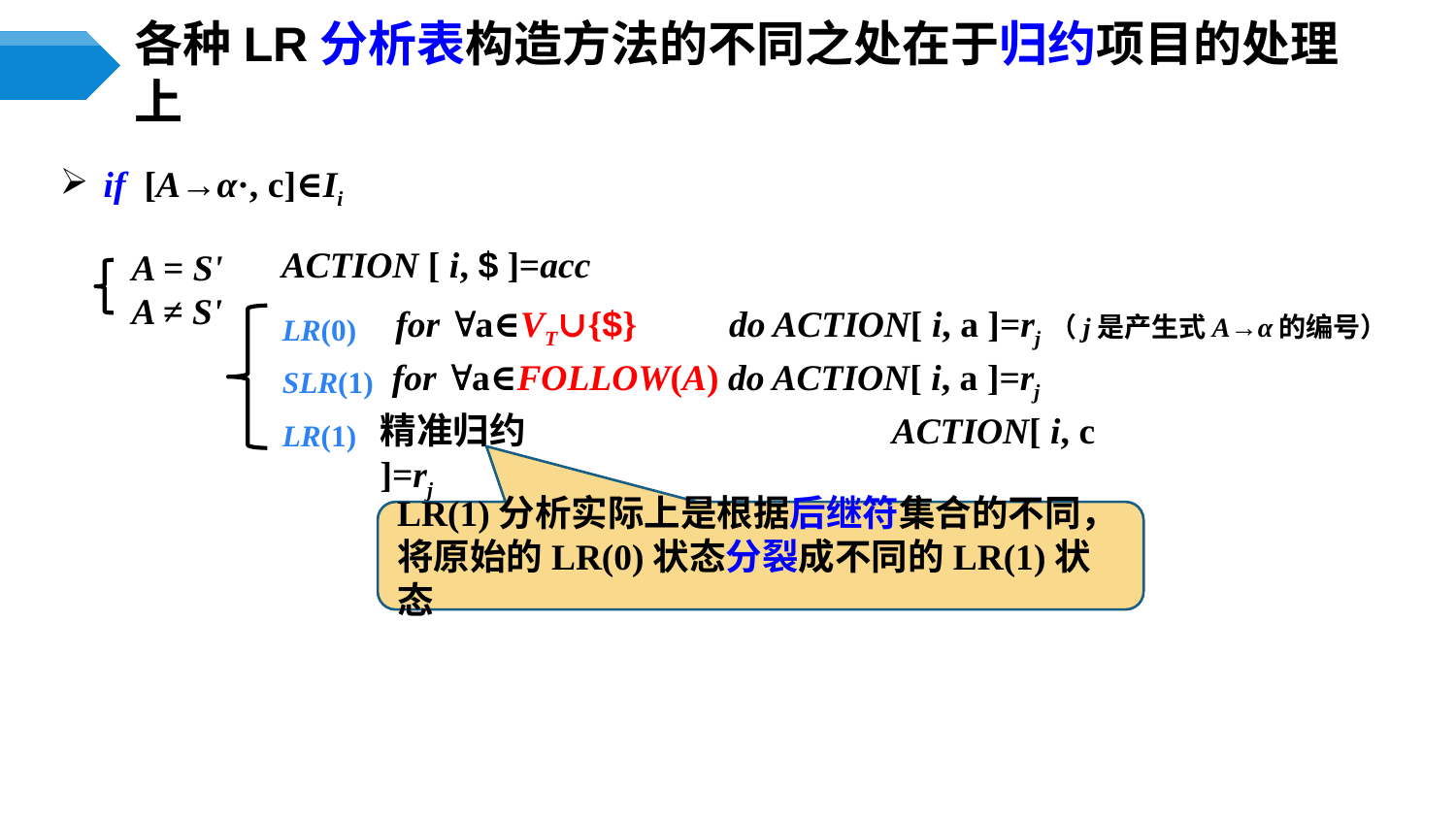

# 各种LR分析表构造方法的不同之处在于归约项目的处理上
if  [A→α·, c]∈Ii
ACTION [ i, $ ]=acc
A = S'
A ≠ S'

LR(0)
SLR(1)
LR(1)
for ∀a∈VT∪{$}          do ACTION[ i, a ]=rj（j是产生式A→α的编号）

for ∀a∈FOLLOW(A) do ACTION[ i, a ]=rj
精准归约		        ACTION[ i, c ]=rj
LR(1)分析实际上是根据后继符集合的不同，将原始的LR(0)状态分裂成不同的LR(1)状态